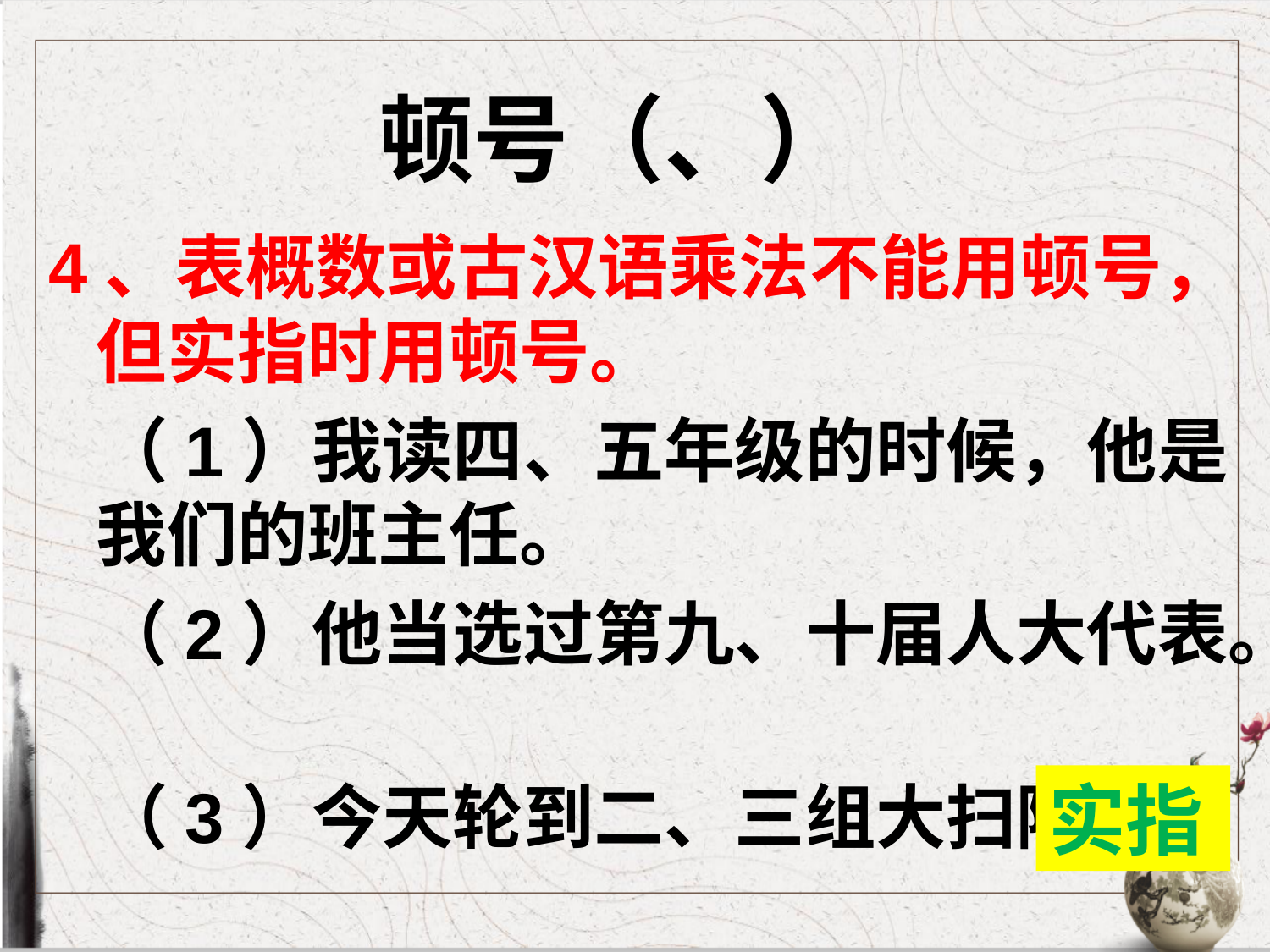

# 顿号（、）
4、表概数或古汉语乘法不能用顿号，但实指时用顿号。
  （1）我读四、五年级的时候，他是我们的班主任。
  （2）他当选过第九、十届人大代表。
  （3）今天轮到二、三组大扫除。
实指